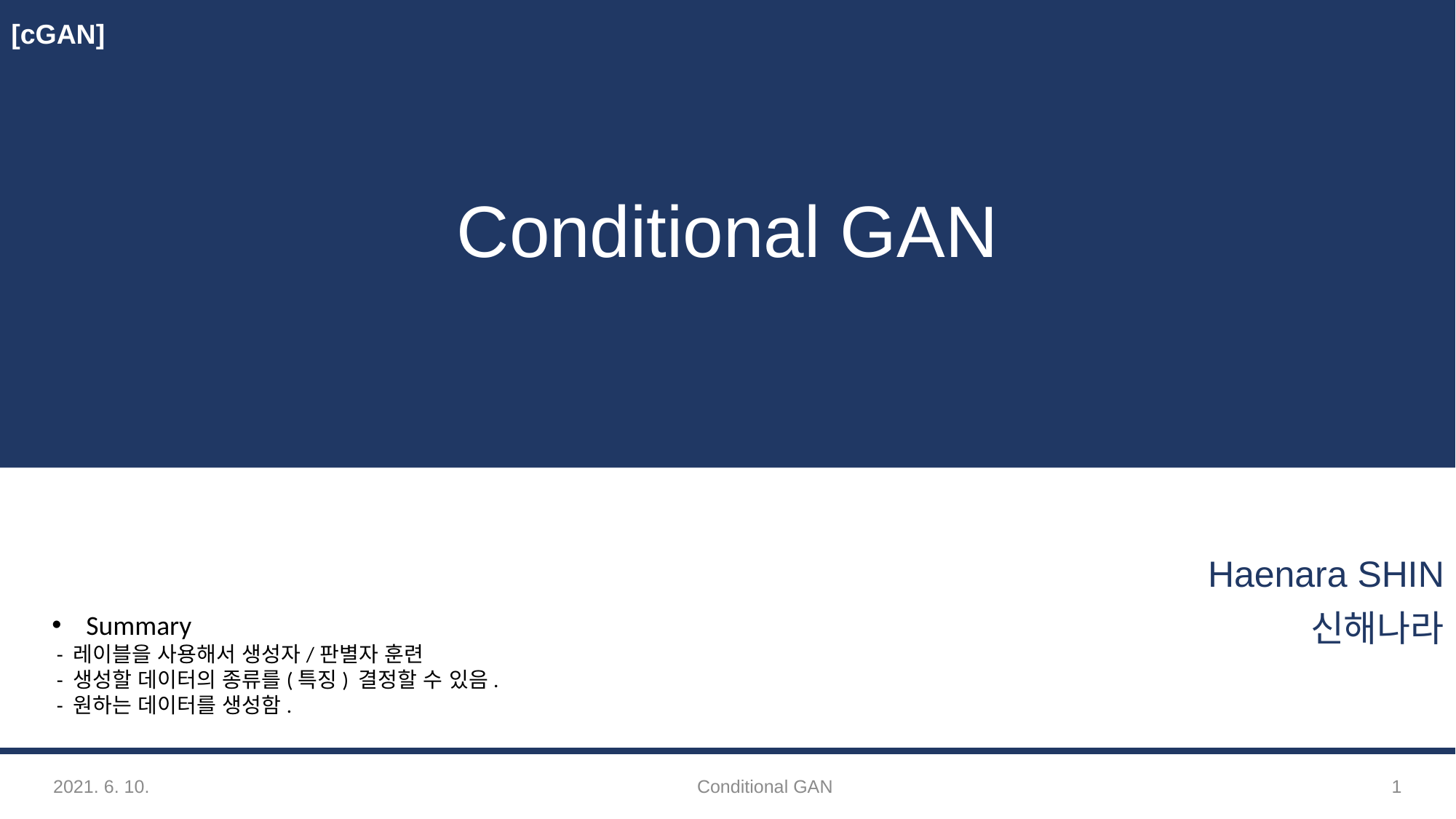

# Conditional GAN
[cGAN]
Haenara SHIN
신해나라
Summary
 - 레이블을 사용해서 생성자/판별자 훈련
 - 생성할 데이터의 종류를(특징) 결정할 수 있음.
 - 원하는 데이터를 생성함.
Conditional GAN
2021. 6. 10.
1